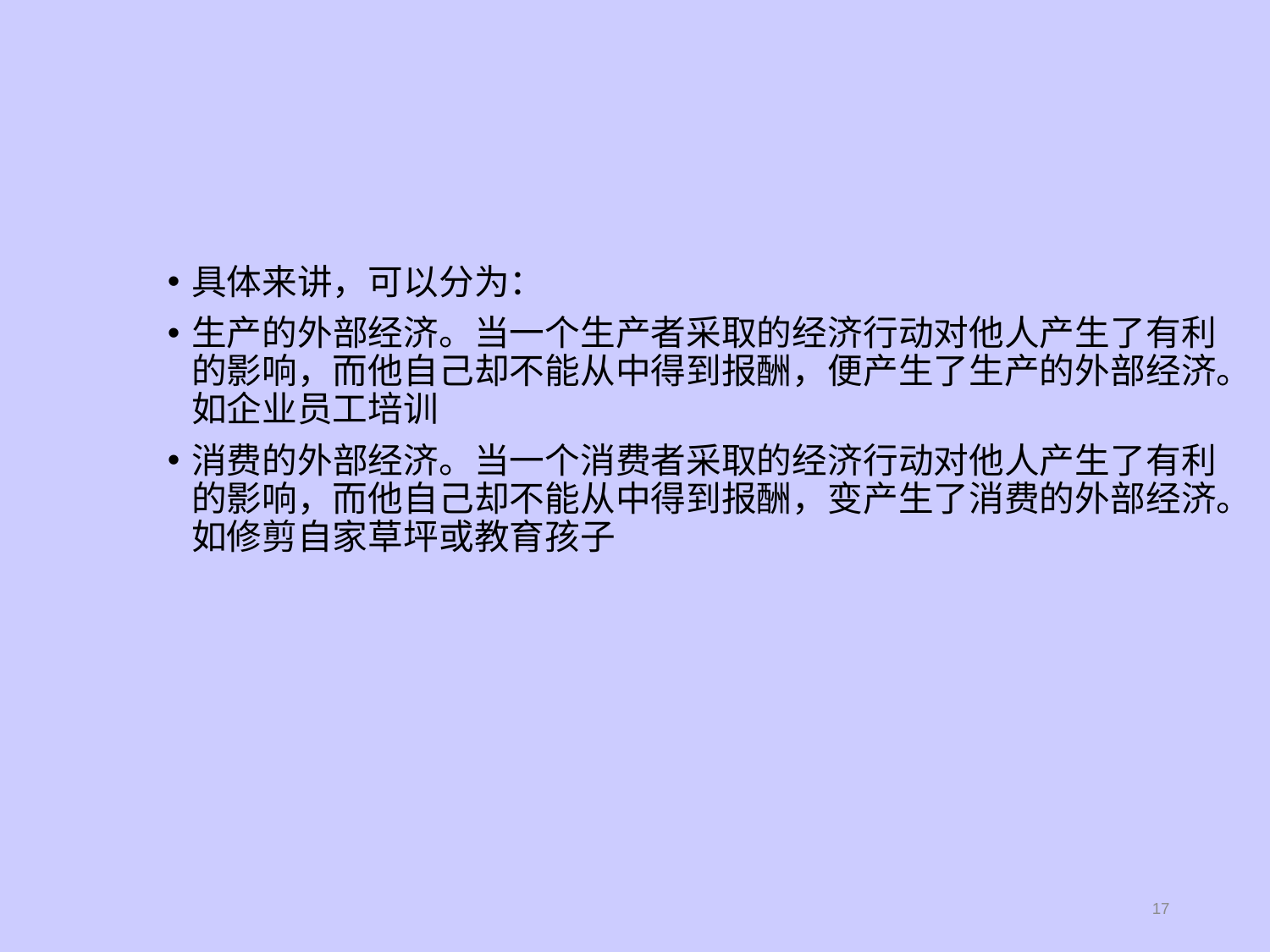

#
具体来讲，可以分为：
生产的外部经济。当一个生产者采取的经济行动对他人产生了有利的影响，而他自己却不能从中得到报酬，便产生了生产的外部经济。如企业员工培训
消费的外部经济。当一个消费者采取的经济行动对他人产生了有利的影响，而他自己却不能从中得到报酬，变产生了消费的外部经济。如修剪自家草坪或教育孩子
17